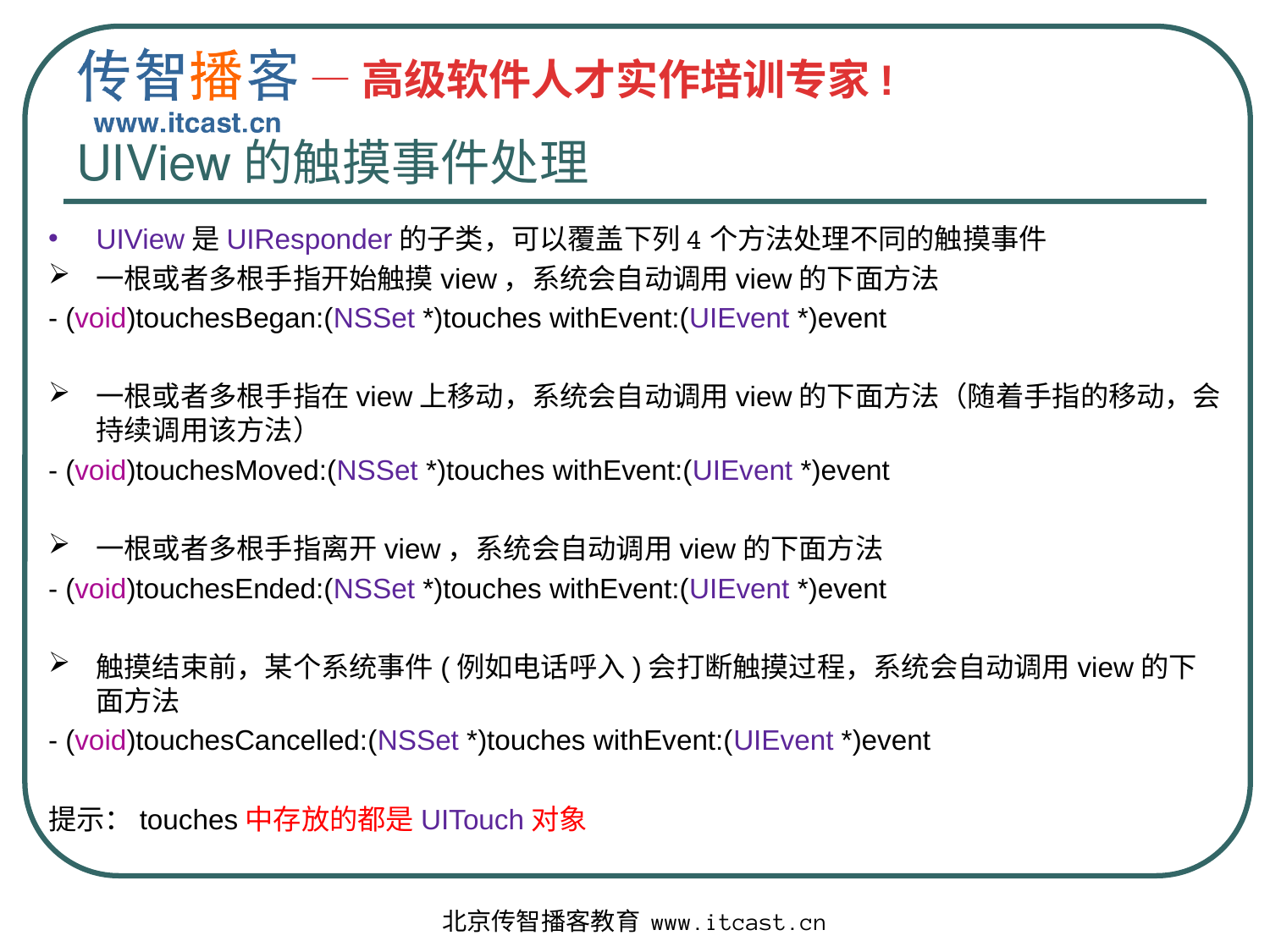

# UIView的触摸事件处理
UIView是UIResponder的子类，可以覆盖下列4个方法处理不同的触摸事件
一根或者多根手指开始触摸view，系统会自动调用view的下面方法
- (void)touchesBegan:(NSSet *)touches withEvent:(UIEvent *)event

一根或者多根手指在view上移动，系统会自动调用view的下面方法（随着手指的移动，会持续调用该方法）
- (void)touchesMoved:(NSSet *)touches withEvent:(UIEvent *)event

一根或者多根手指离开view，系统会自动调用view的下面方法
- (void)touchesEnded:(NSSet *)touches withEvent:(UIEvent *)event

触摸结束前，某个系统事件(例如电话呼入)会打断触摸过程，系统会自动调用view的下面方法
- (void)touchesCancelled:(NSSet *)touches withEvent:(UIEvent *)event

提示：touches中存放的都是UITouch对象